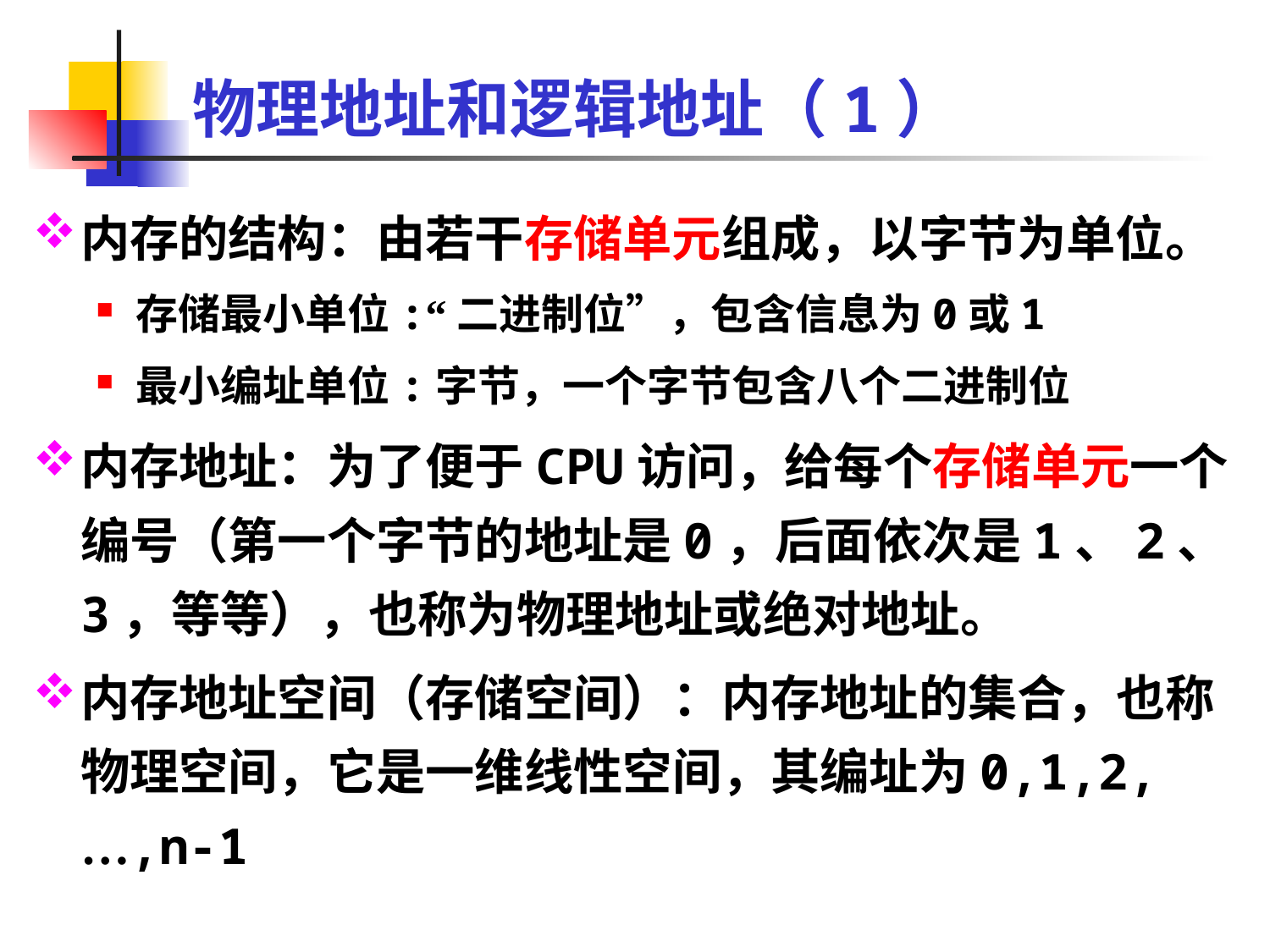

# 物理地址和逻辑地址（1）
内存的结构：由若干存储单元组成，以字节为单位。
存储最小单位:“二进制位”，包含信息为0或1
最小编址单位:字节，一个字节包含八个二进制位
内存地址：为了便于CPU访问，给每个存储单元一个编号（第一个字节的地址是0，后面依次是1、2、3，等等），也称为物理地址或绝对地址。
内存地址空间（存储空间）：内存地址的集合，也称物理空间，它是一维线性空间，其编址为0,1,2,…,n-1